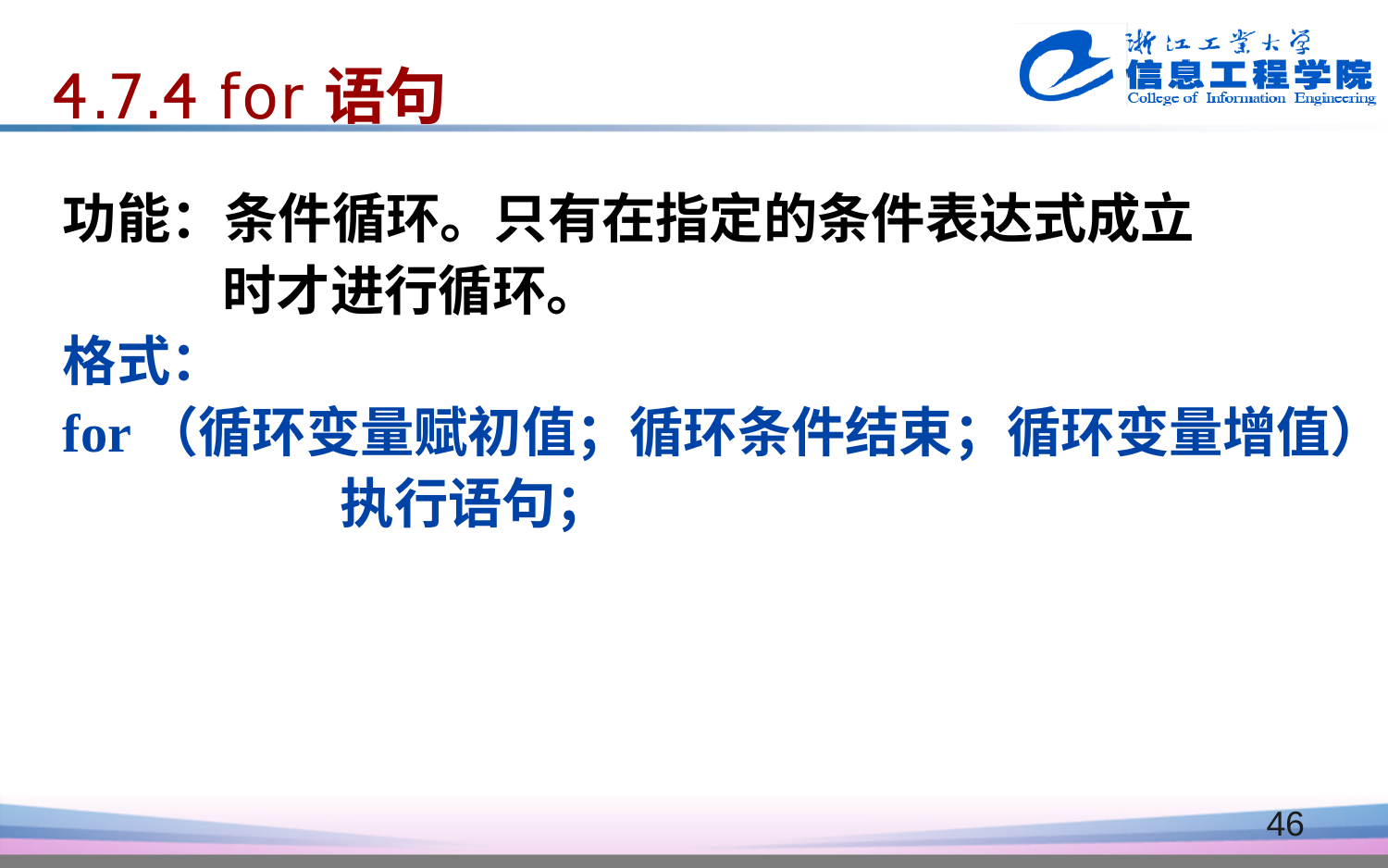

4.7.4 for语句
功能：条件循环。只有在指定的条件表达式成立
            时才进行循环。
格式：
for（循环变量赋初值；循环条件结束；循环变量增值）
		执行语句；
46